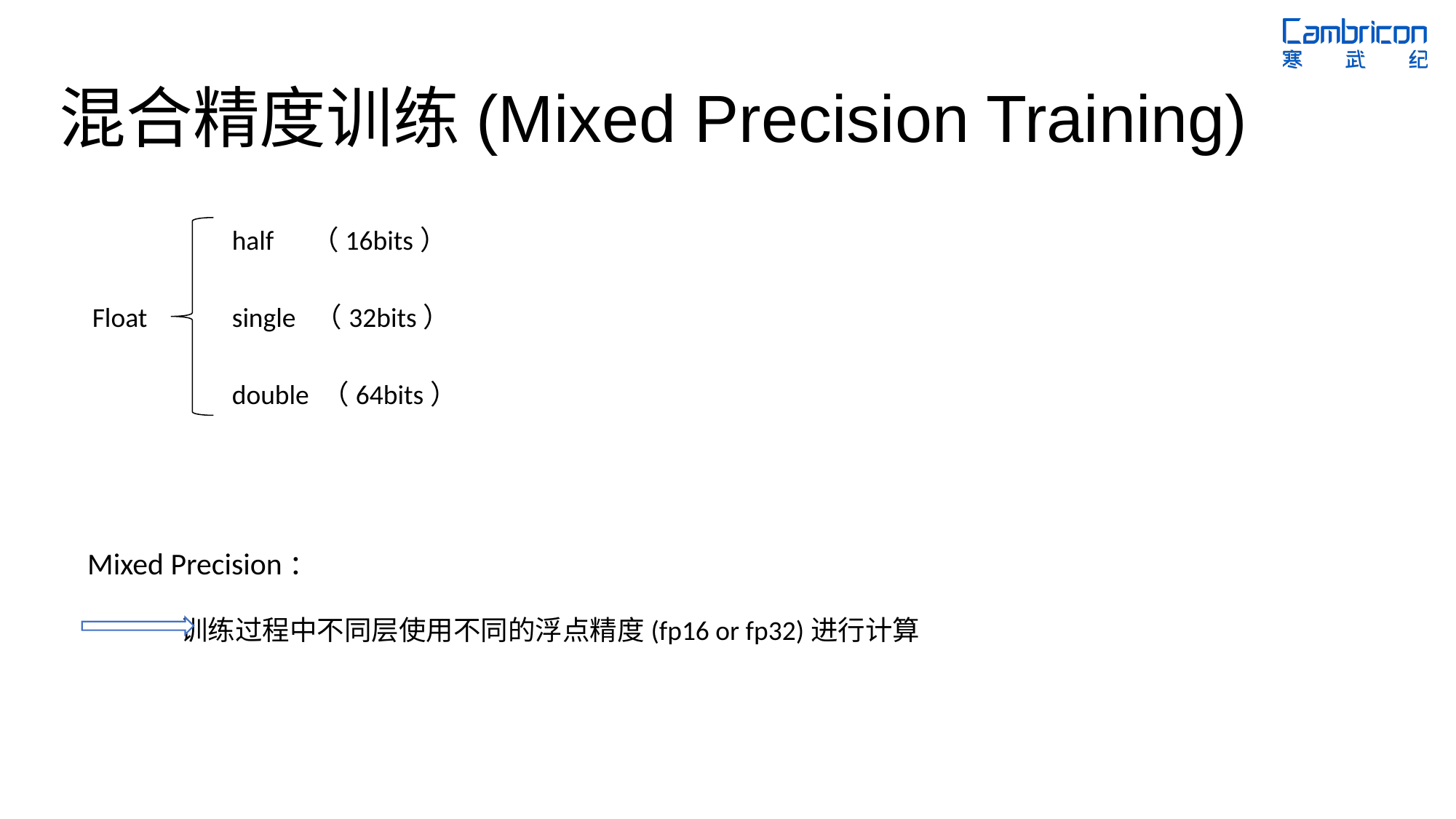

# 混合精度训练(Mixed Precision Training)

half     （16bits）
Float
single  （32bits）
double （64bits）
Mixed Precision：

              训练过程中不同层使用不同的浮点精度(fp16 or fp32)进行计算